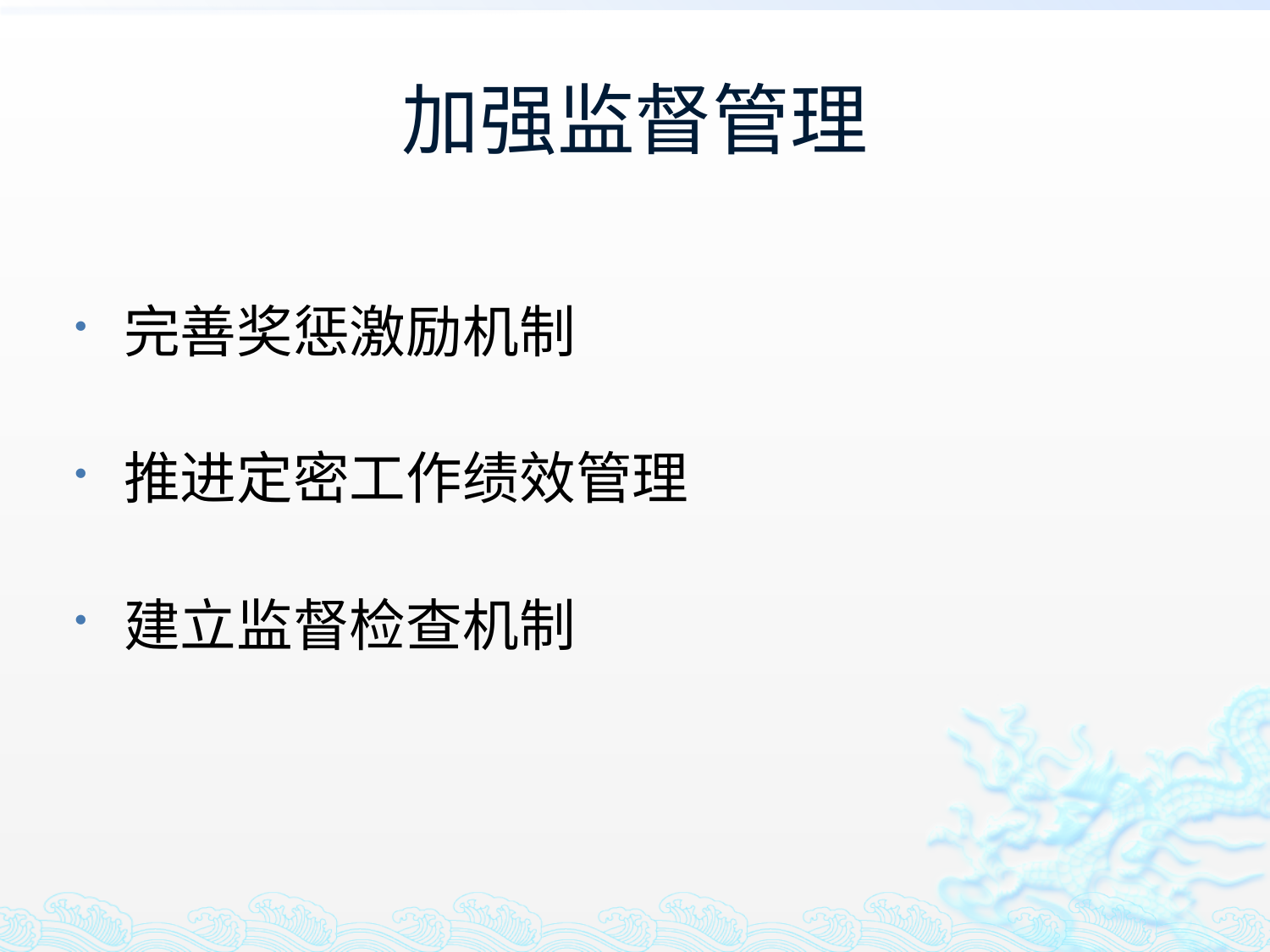

# 加强监督管理
完善奖惩激励机制
推进定密工作绩效管理
建立监督检查机制